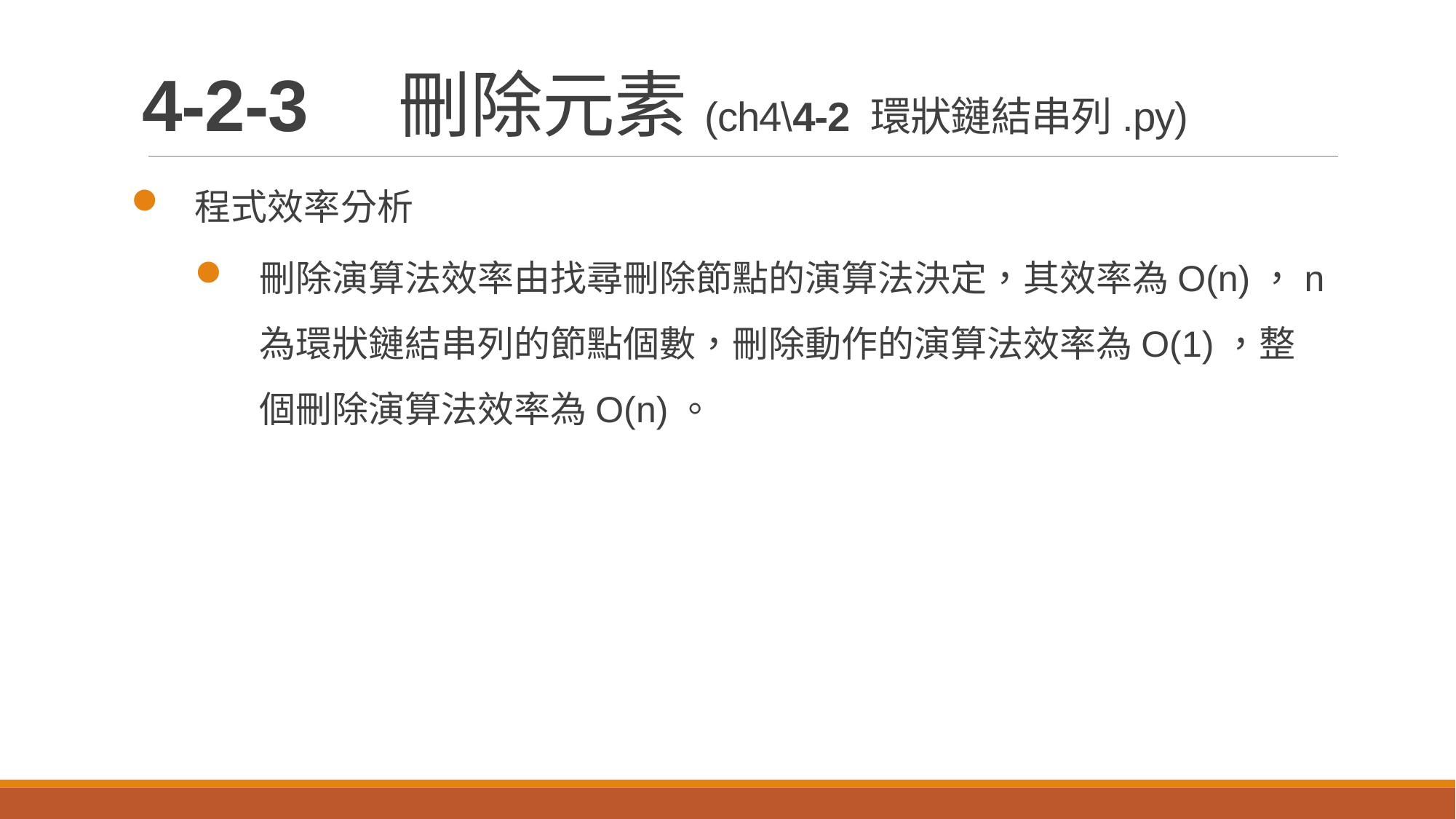

# 4-2-3　刪除元素(ch4\4-2 環狀鏈結串列.py)
程式效率分析
刪除演算法效率由找尋刪除節點的演算法決定，其效率為O(n)，n為環狀鏈結串列的節點個數，刪除動作的演算法效率為O(1)，整個刪除演算法效率為O(n)。